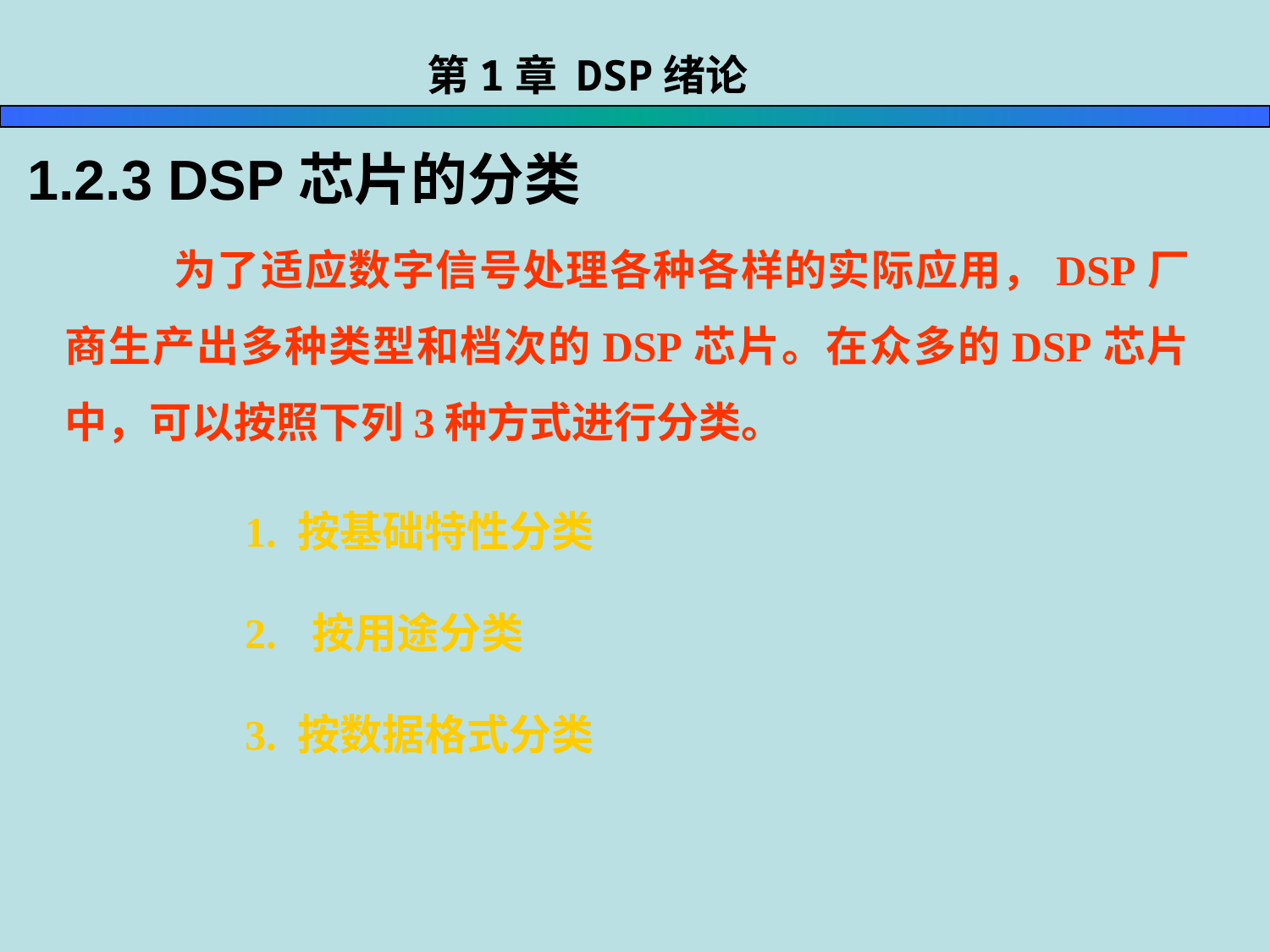

第1章 DSP绪论

1.2.3 DSP芯片的分类
         为了适应数字信号处理各种各样的实际应用，DSP厂商生产出多种类型和档次的DSP芯片。在众多的DSP芯片中，可以按照下列3种方式进行分类。

                 1. 按基础特性分类
                 2. 按用途分类
                 3. 按数据格式分类

23